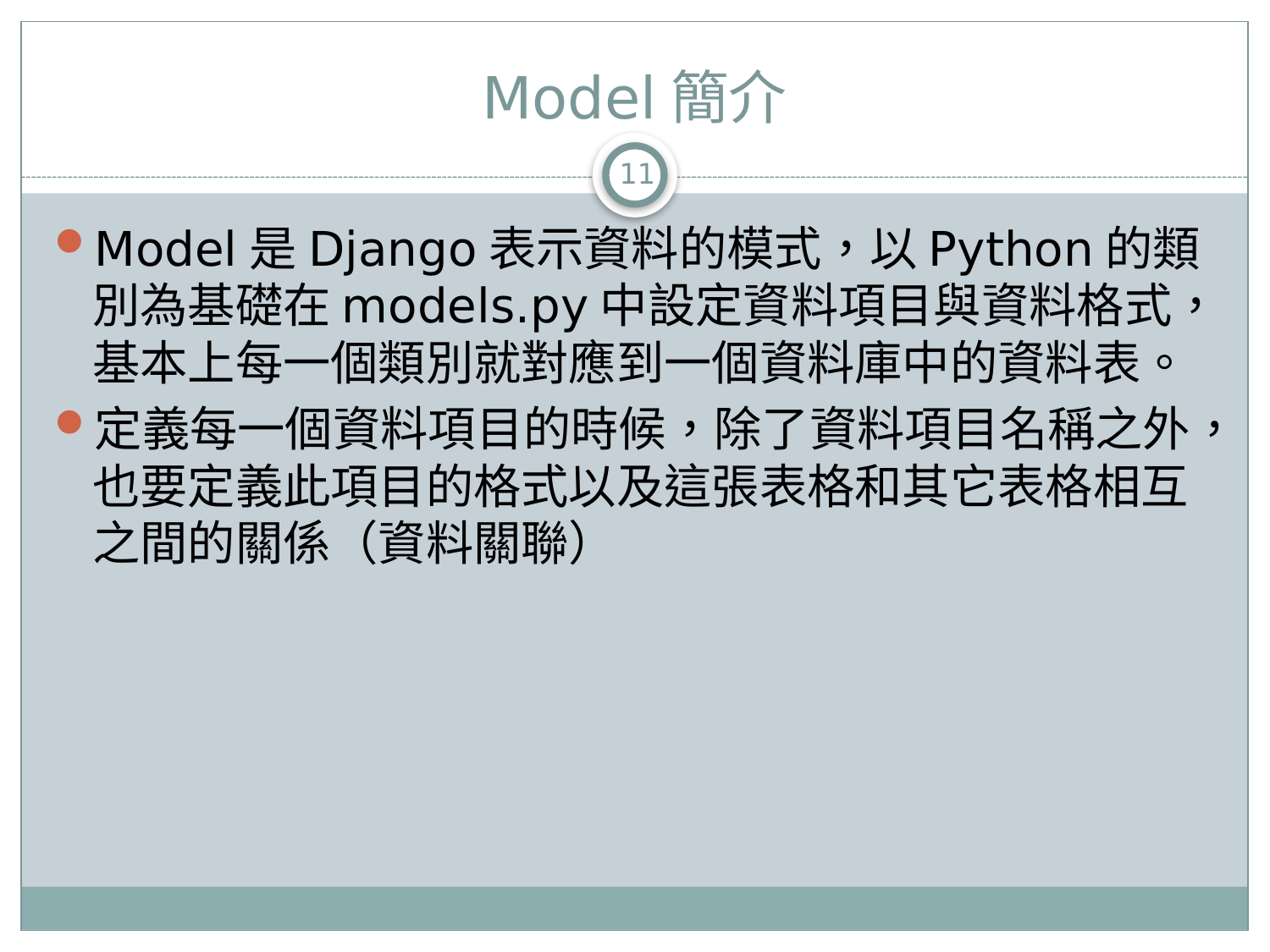

# Model簡介
11
Model是Django表示資料的模式，以Python的類別為基礎在models.py中設定資料項目與資料格式，基本上每一個類別就對應到一個資料庫中的資料表。
定義每一個資料項目的時候，除了資料項目名稱之外，也要定義此項目的格式以及這張表格和其它表格相互之間的關係（資料關聯）